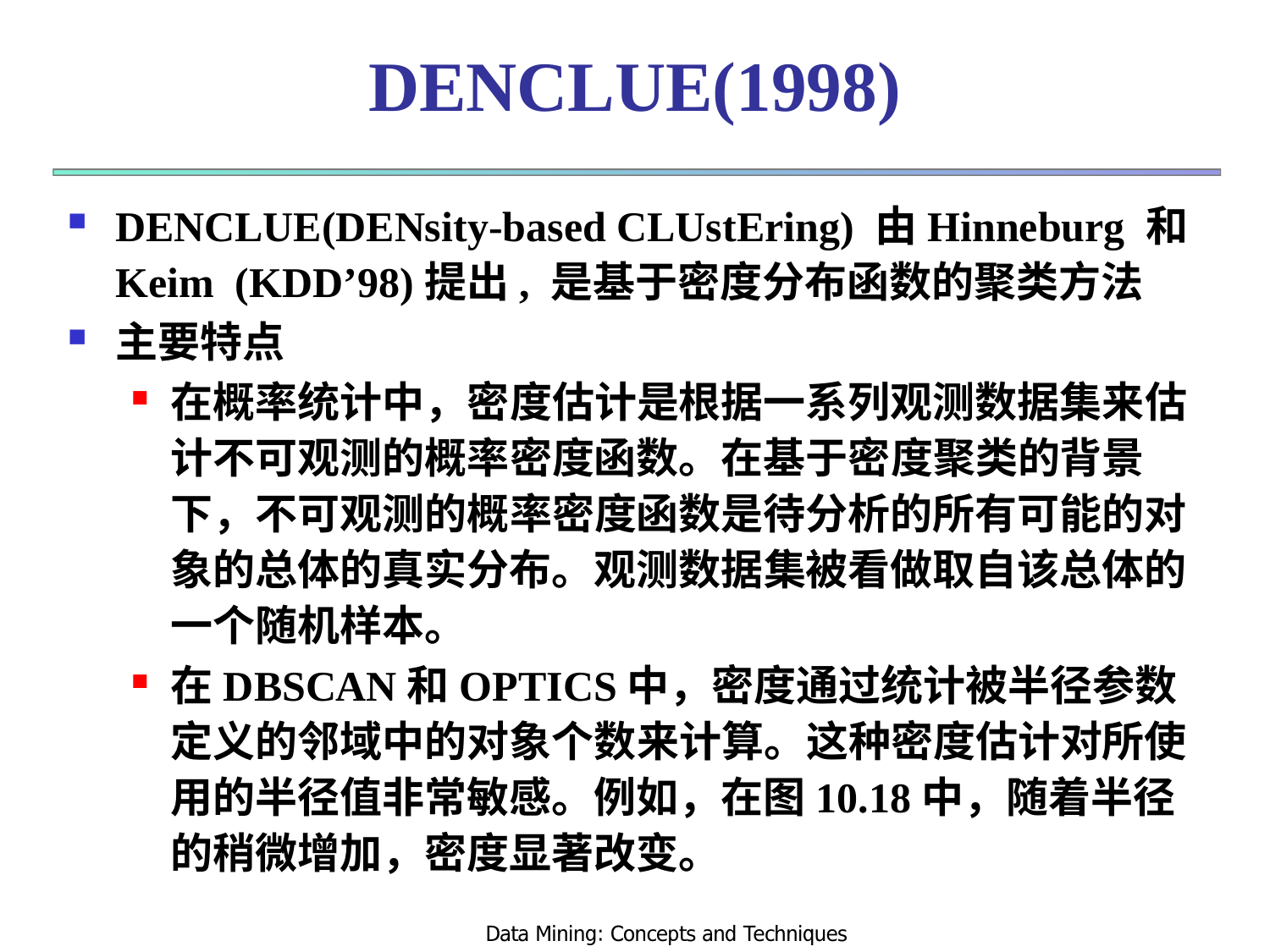

# DENCLUE(1998)
DENCLUE(DENsity-based CLUstEring) 由Hinneburg 和Keim  (KDD’98)提出, 是基于密度分布函数的聚类方法
主要特点
在概率统计中，密度估计是根据一系列观测数据集来估计不可观测的概率密度函数。在基于密度聚类的背景下，不可观测的概率密度函数是待分析的所有可能的对象的总体的真实分布。观测数据集被看做取自该总体的一个随机样本。
在DBSCAN和OPTICS中，密度通过统计被半径参数定义的邻域中的对象个数来计算。这种密度估计对所使用的半径值非常敏感。例如，在图10.18中，随着半径的稍微增加，密度显著改变。
Data Mining: Concepts and Techniques
81